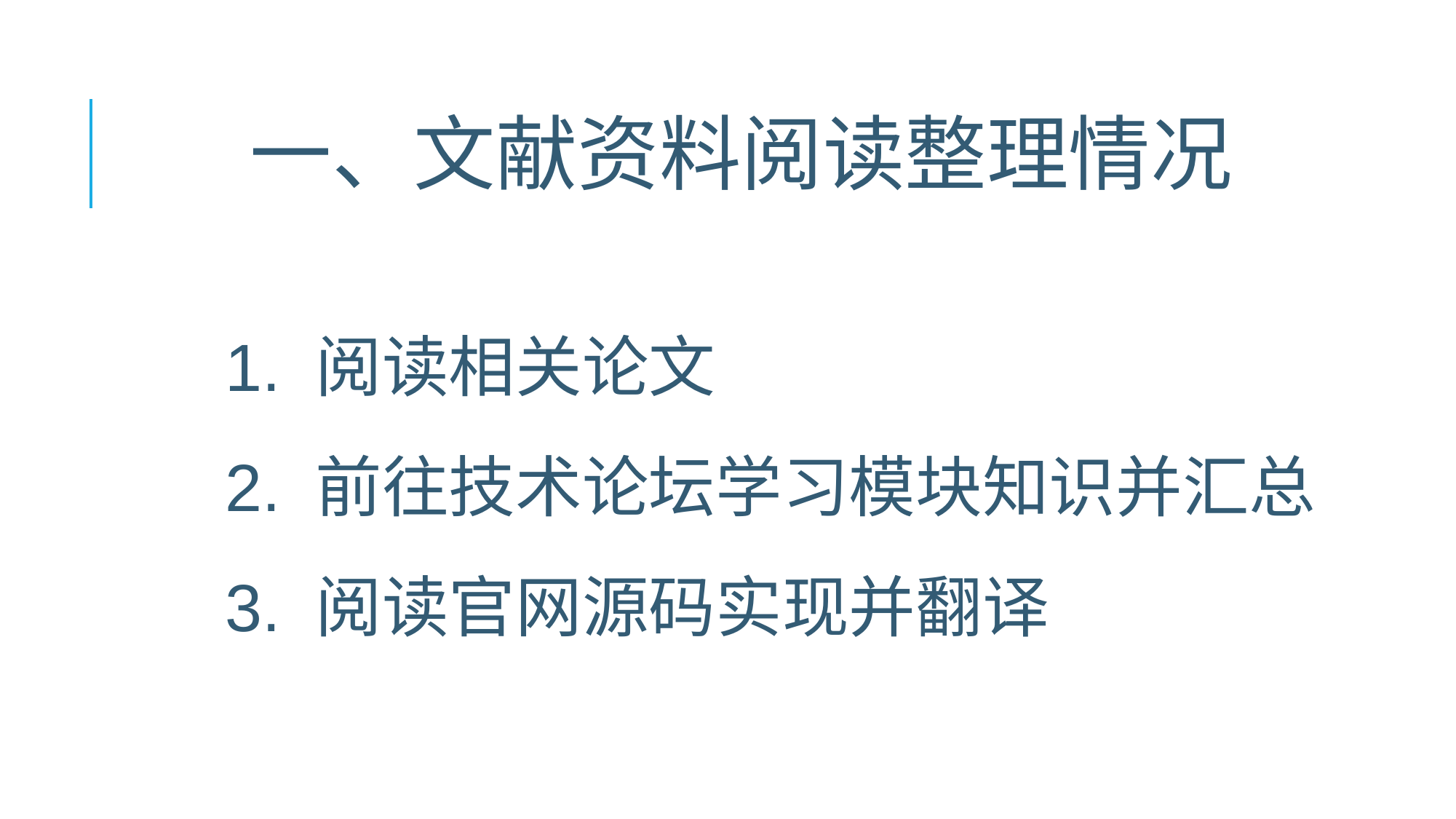

一、文献资料阅读整理情况
1. 阅读相关论文
2. 前往技术论坛学习模块知识并汇总
3. 阅读官网源码实现并翻译